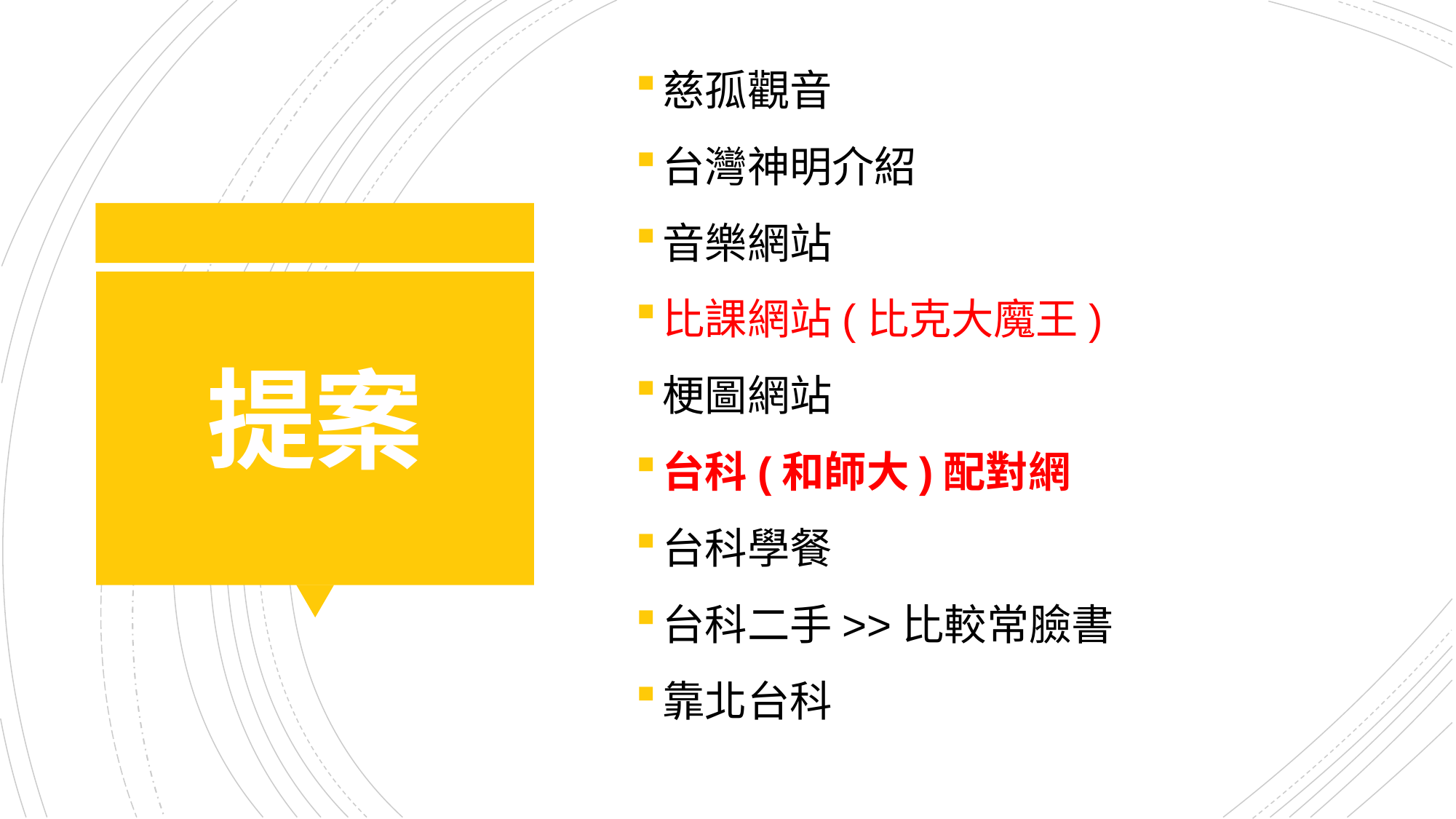

慈孤觀音
台灣神明介紹
音樂網站
比課網站(比克大魔王)
梗圖網站
台科(和師大)配對網
台科學餐
台科二手>>比較常臉書
靠北台科

# 提案